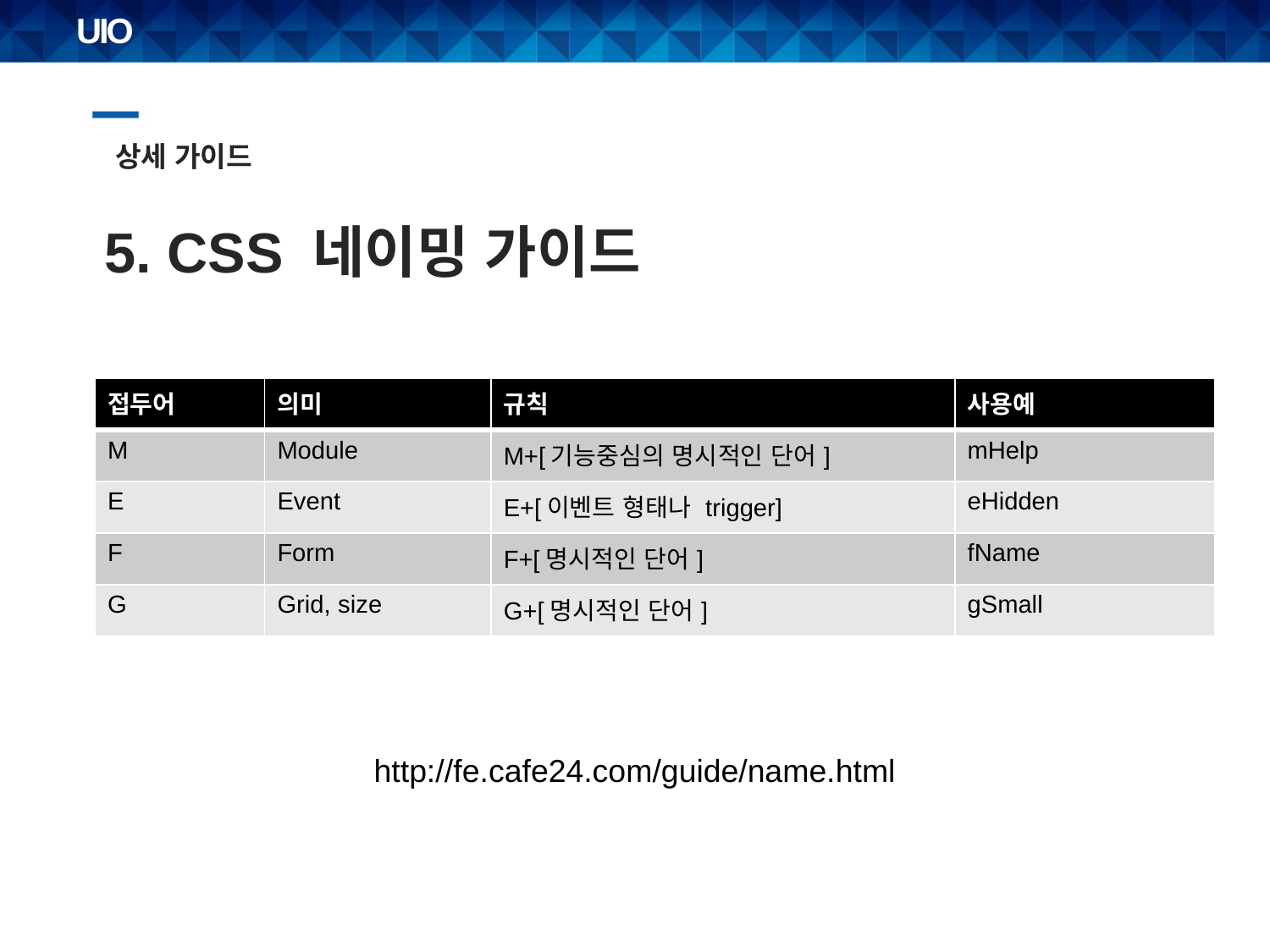

# UIO
상세 가이드
5. CSS 네이밍 가이드
| 접두어 | 의미 | 규칙 | 사용예 |
| --- | --- | --- | --- |
| M | Module | M+[기능중심의 명시적인 단어] | mHelp |
| E | Event | E+[이벤트 형태나 trigger] | eHidden |
| F | Form | F+[명시적인 단어] | fName |
| G | Grid, size | G+[명시적인 단어] | gSmall |
http://fe.cafe24.com/guide/name.html